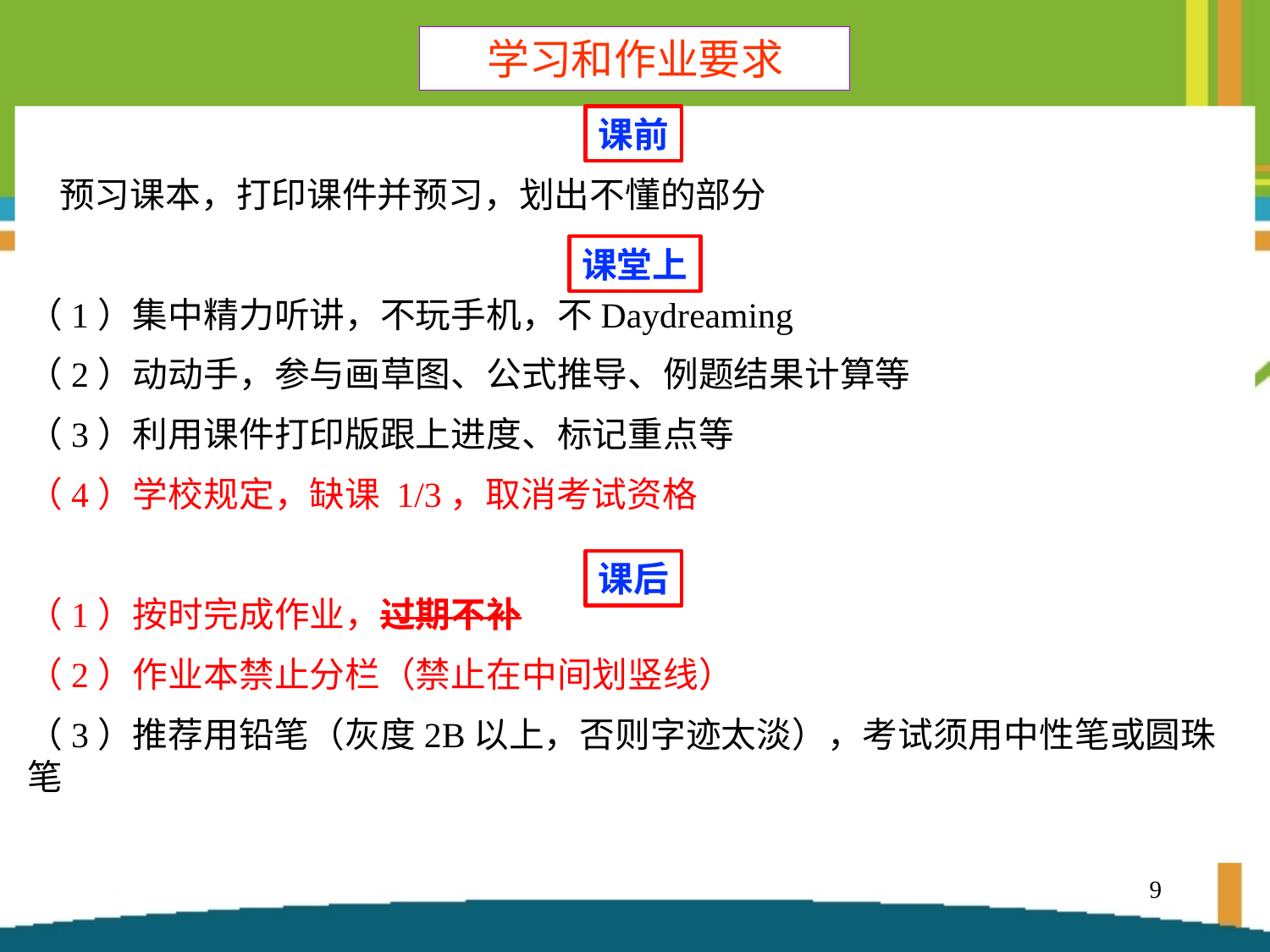

学习和作业要求

   预习课本，打印课件并预习，划出不懂的部分

（1）集中精力听讲，不玩手机，不Daydreaming
（2）动动手，参与画草图、公式推导、例题结果计算等
（3）利用课件打印版跟上进度、标记重点等
（4）学校规定，缺课 1/3，取消考试资格

（1）按时完成作业，过期不补
（2）作业本禁止分栏（禁止在中间划竖线）
（3）推荐用铅笔（灰度2B以上，否则字迹太淡），考试须用中性笔或圆珠笔

课前
课堂上
课后
9